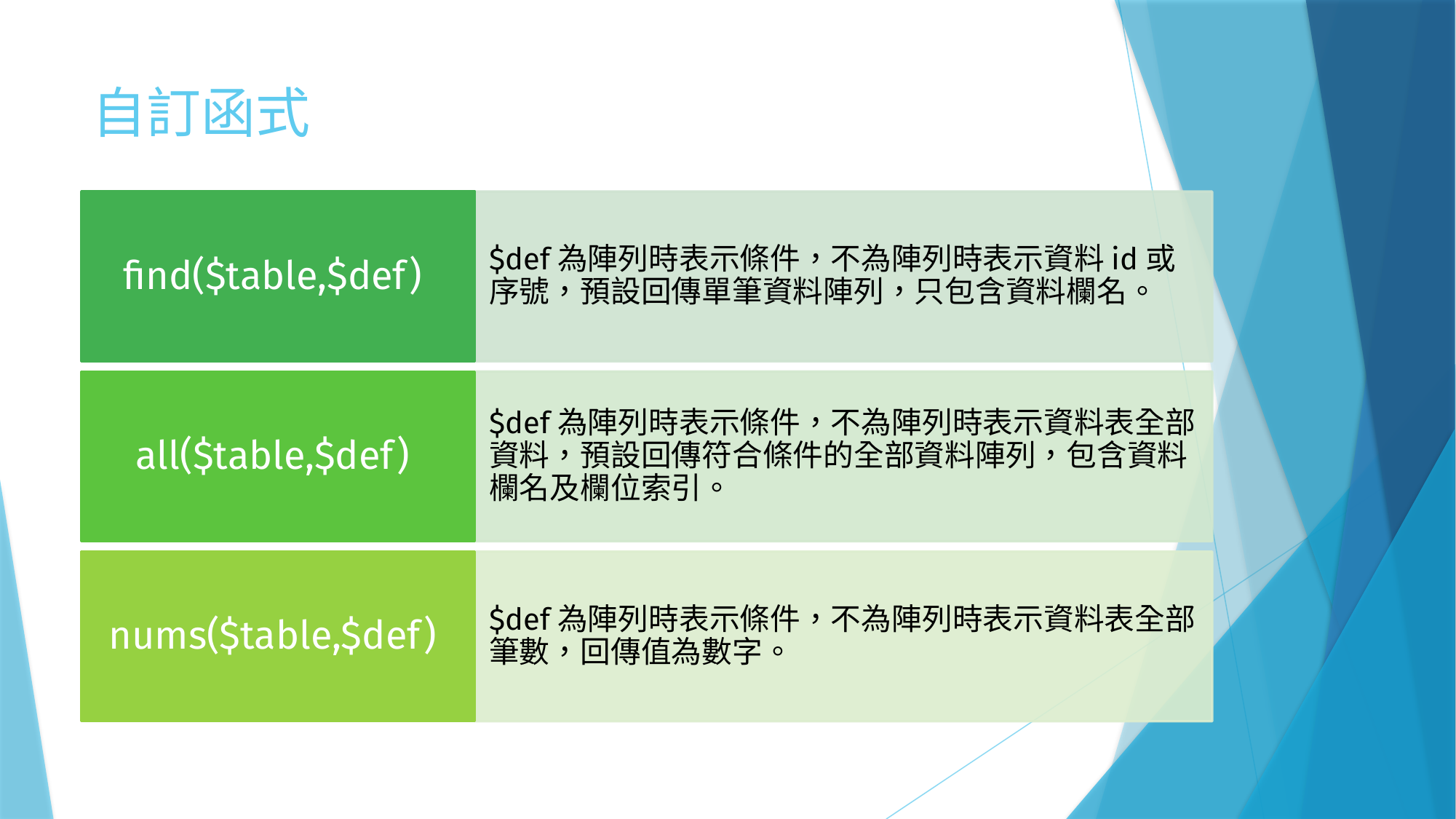

# 自訂函式
$def為陣列時表示條件，不為陣列時表示資料id或序號，預設回傳單筆資料陣列，只包含資料欄名。
find($table,$def)
$def為陣列時表示條件，不為陣列時表示資料表全部資料，預設回傳符合條件的全部資料陣列，包含資料欄名及欄位索引。
all($table,$def)
$def為陣列時表示條件，不為陣列時表示資料表全部筆數，回傳值為數字。
nums($table,$def)